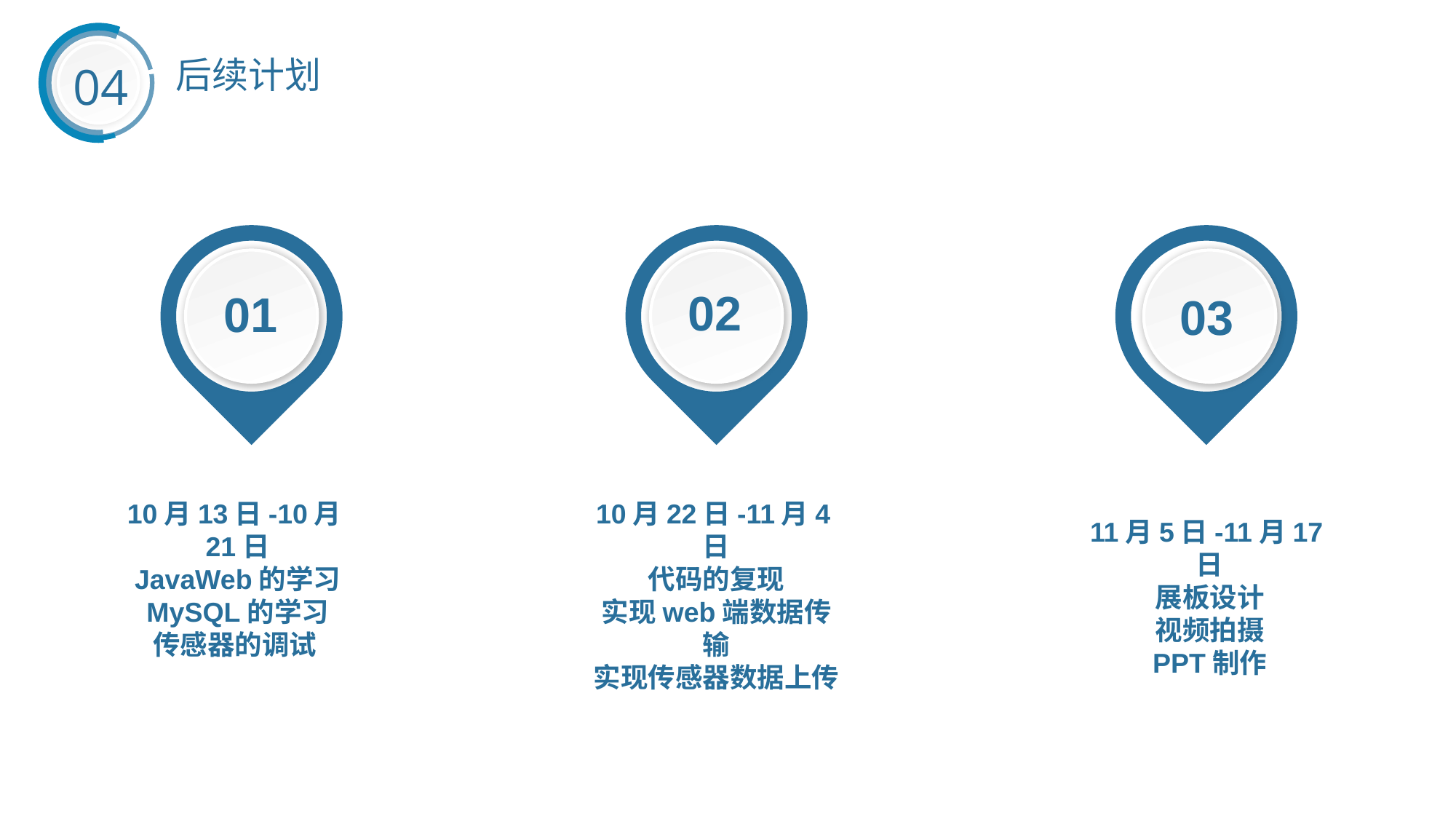

后续计划
04
e7d195523061f1c0205959036996ad55c215b892a7aac5c0B9ADEF7896FB48F2EF97163A2DE1401E1875DEDC438B7864AD24CA23553DBBBD975DAF4CAD4A2592689FFB6CEE59FFA55B2702D0E5EE29CDDE744B5A58D848E290B0F3363EEEFF85AEACDB2C4783B3CFD20D9E72AC2F528B09A88B84C6E73CDEC5D6CB26D43C2398027A14BE9DBFE415

02
10月22日-11月4日
代码的复现
实现web端数据传输
实现传感器数据上传

01
03
10月13日-10月21日
JavaWeb的学习 MySQL的学习
传感器的调试
11月5日-11月17日
展板设计
视频拍摄
PPT制作